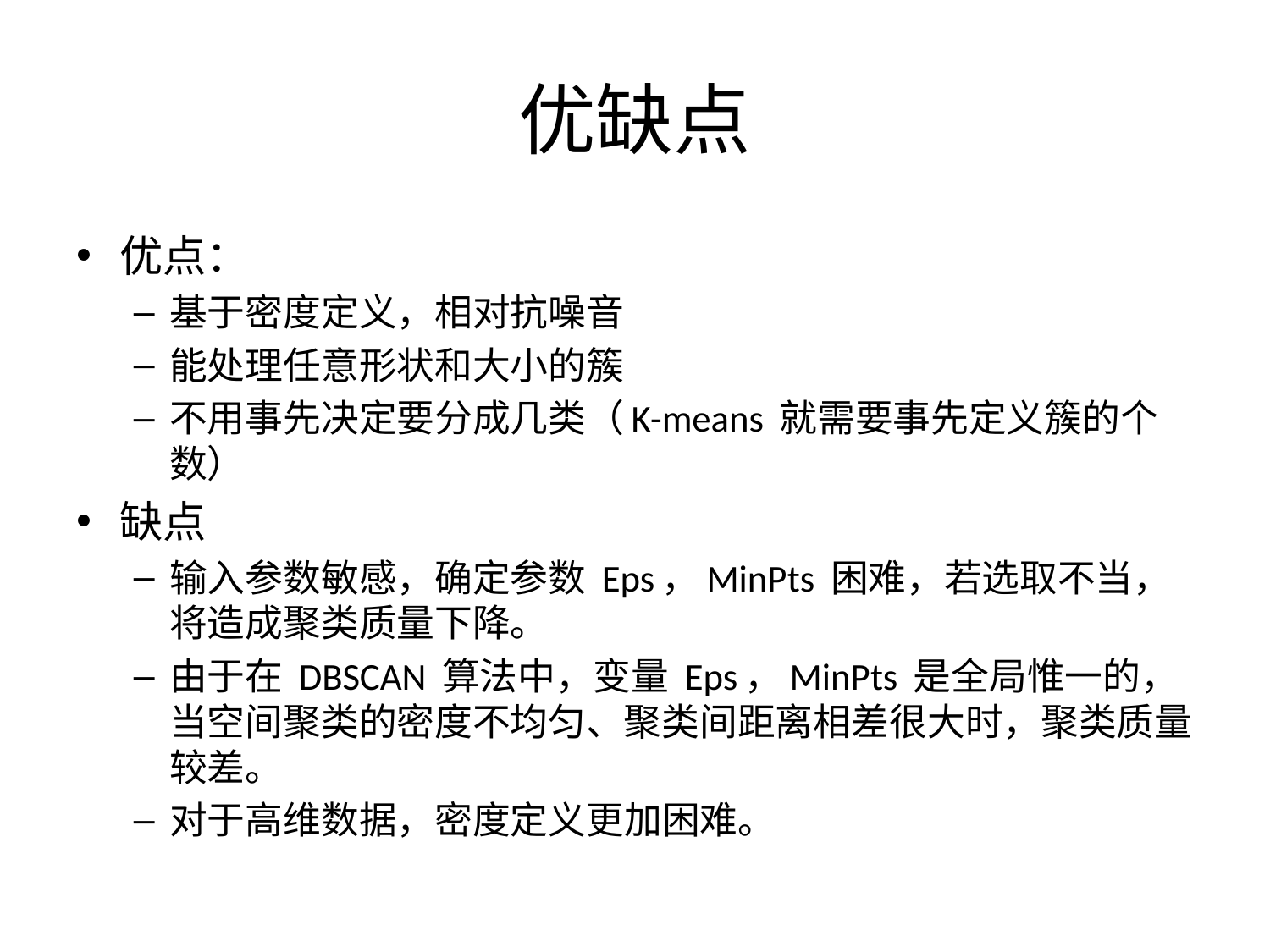

# 优缺点
优点：
基于密度定义，相对抗噪音
能处理任意形状和大小的簇
不用事先决定要分成几类（K-means 就需要事先定义簇的个数）
缺点
输入参数敏感，确定参数 Eps，MinPts 困难，若选取不当，将造成聚类质量下降。
由于在 DBSCAN 算法中，变量 Eps，MinPts 是全局惟一的，当空间聚类的密度不均匀、聚类间距离相差很大时，聚类质量较差。
对于高维数据，密度定义更加困难。